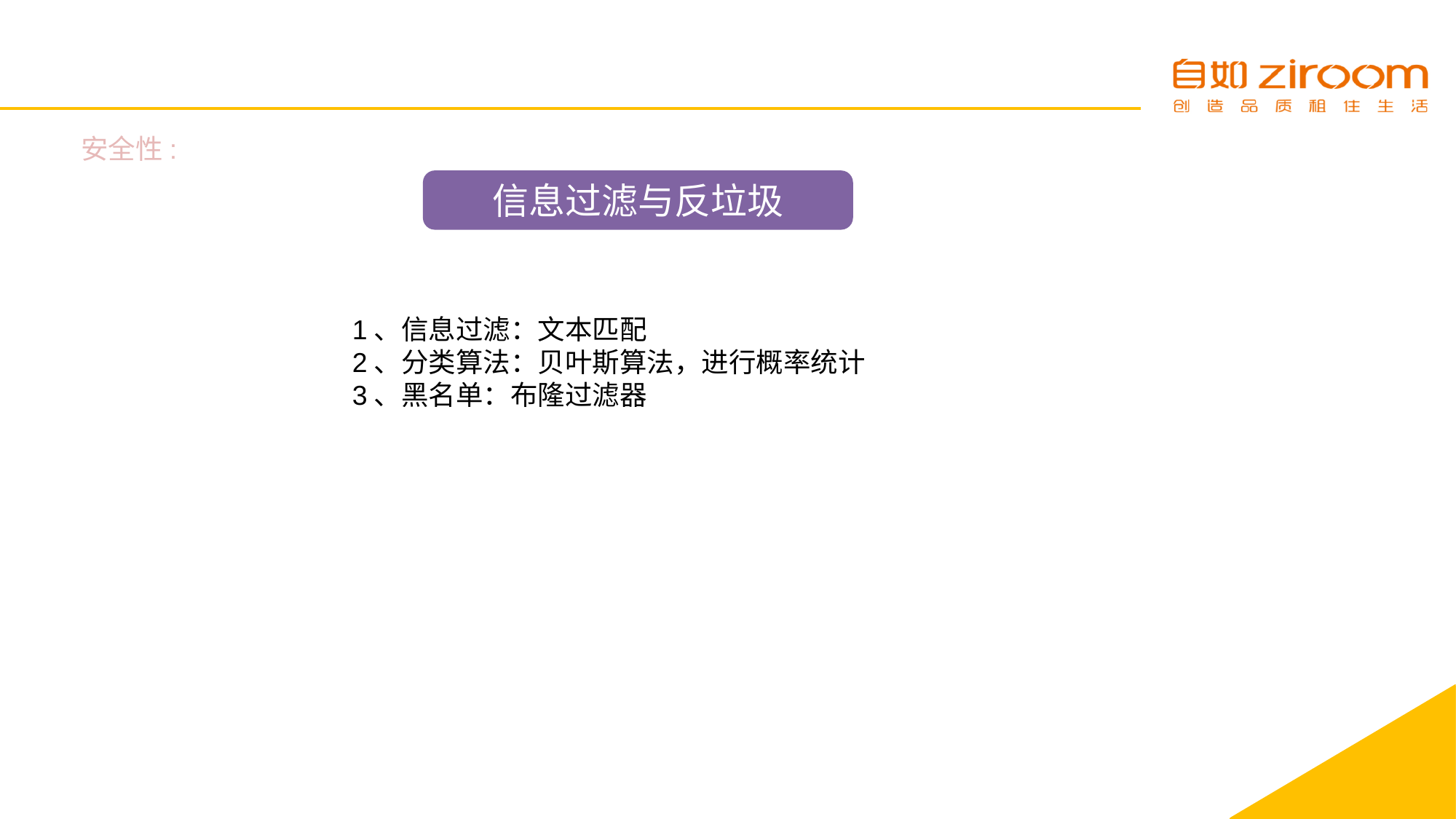

安全性:

信息过滤与反垃圾
	1、信息过滤：文本匹配
	2、分类算法：贝叶斯算法，进行概率统计
	3、黑名单：布隆过滤器